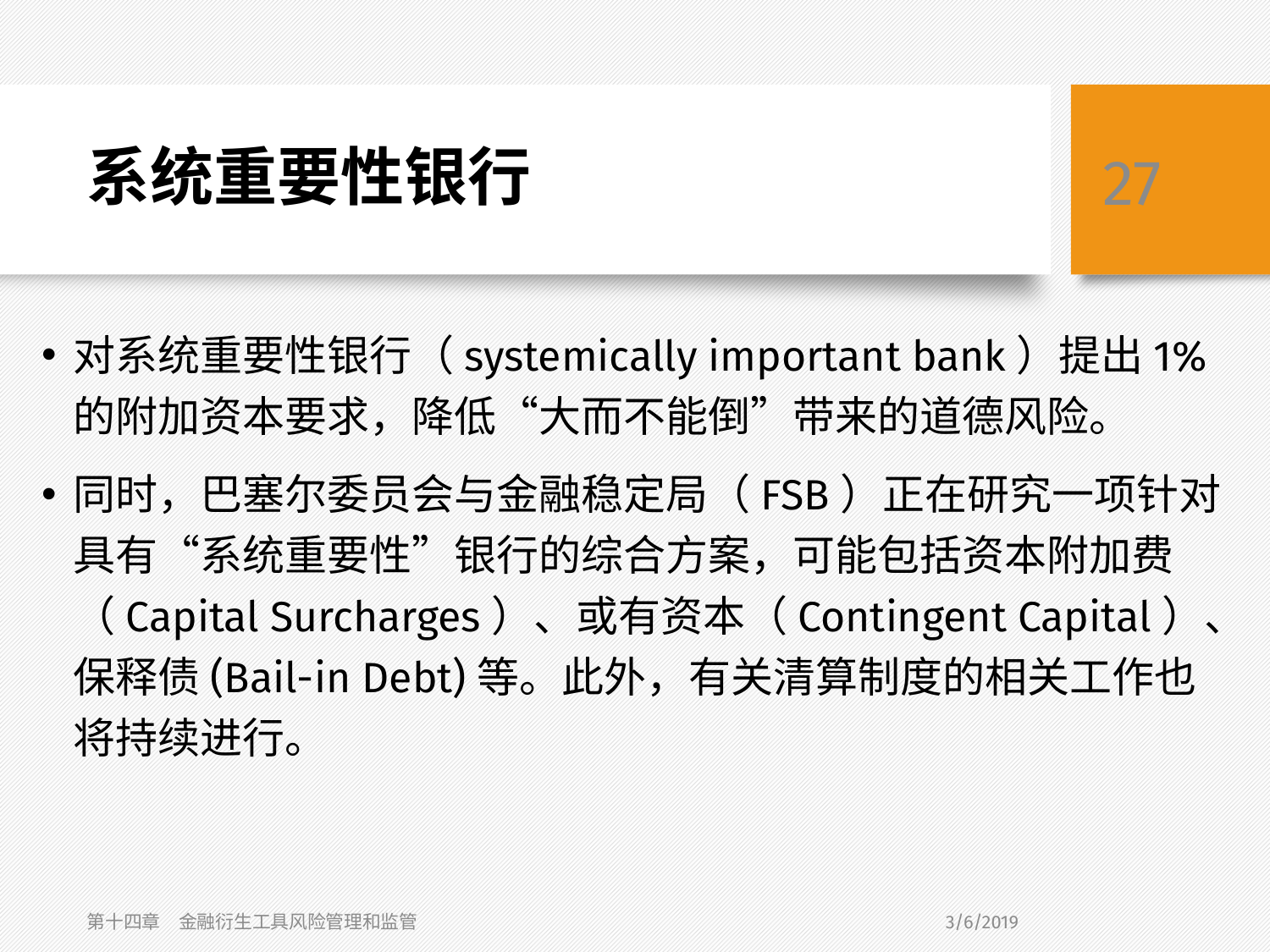

# 系统重要性银行
27
对系统重要性银行（systemically important bank）提出1%的附加资本要求，降低“大而不能倒”带来的道德风险。
同时，巴塞尔委员会与金融稳定局（FSB）正在研究一项针对具有“系统重要性”银行的综合方案，可能包括资本附加费（Capital Surcharges）、或有资本（Contingent Capital）、保释债(Bail-in Debt)等。此外，有关清算制度的相关工作也将持续进行。

3/6/2019
第十四章　金融衍生工具风险管理和监管